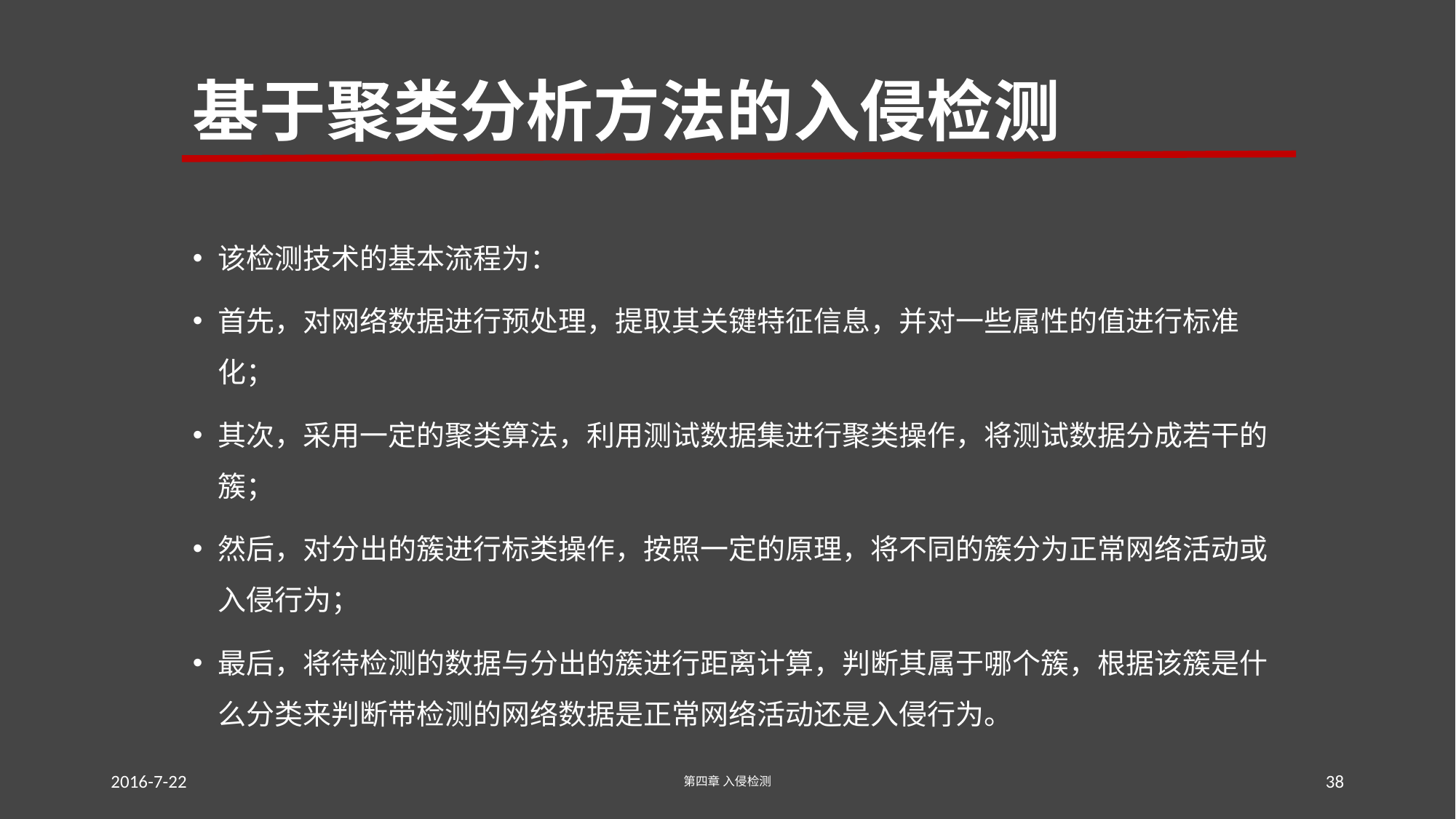

# 基于聚类分析方法的入侵检测
该检测技术的基本流程为：
首先，对网络数据进行预处理，提取其关键特征信息，并对一些属性的值进行标准化；
其次，采用一定的聚类算法，利用测试数据集进行聚类操作，将测试数据分成若干的簇；
然后，对分出的簇进行标类操作，按照一定的原理，将不同的簇分为正常网络活动或入侵行为；
最后，将待检测的数据与分出的簇进行距离计算，判断其属于哪个簇，根据该簇是什么分类来判断带检测的网络数据是正常网络活动还是入侵行为。
2016-7-22
第四章 入侵检测
38